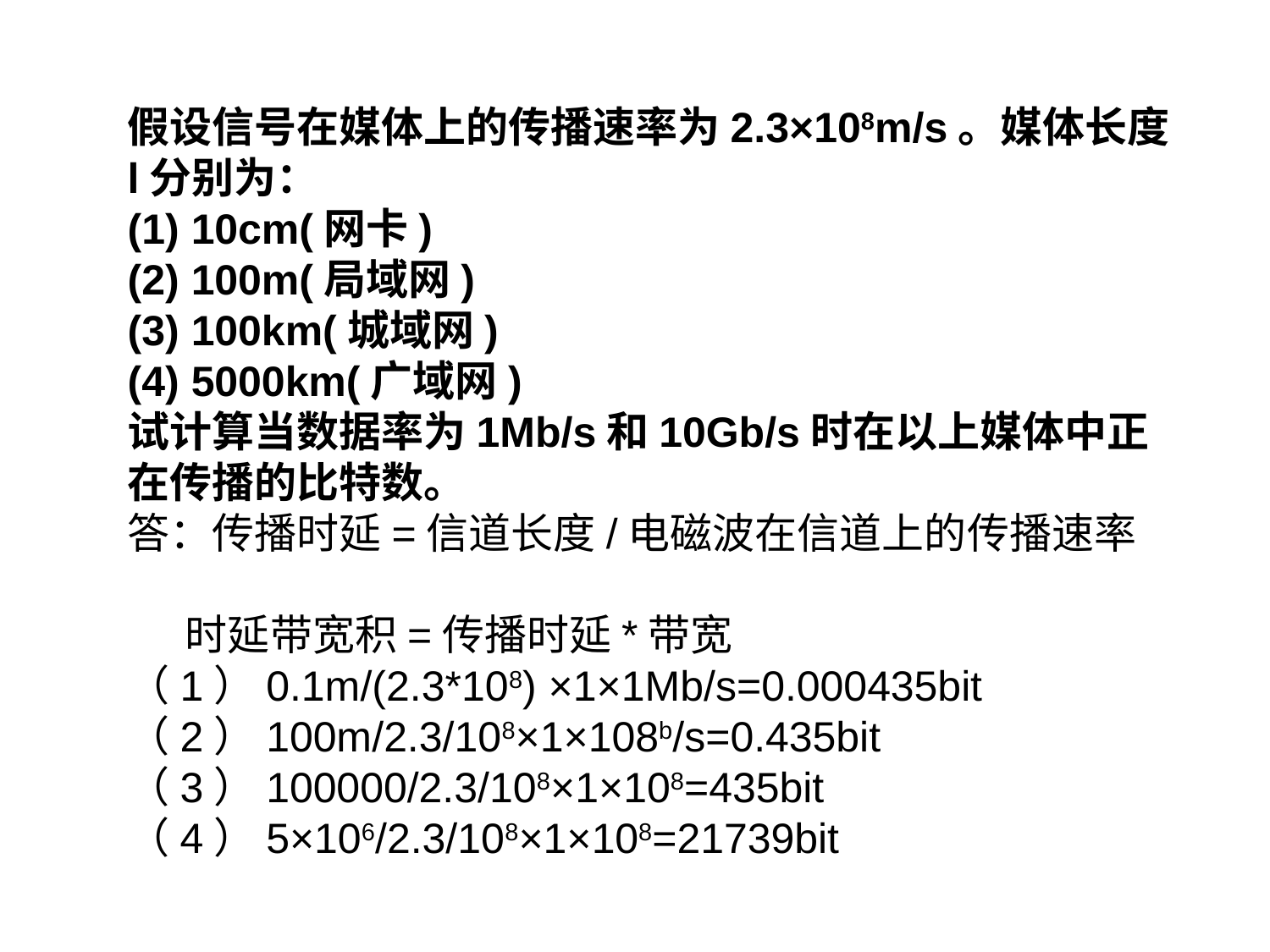

假设信号在媒体上的传播速率为2.3×108m/s。媒体长度l分别为：
(1) 10cm(网卡)
(2) 100m(局域网)
(3) 100km(城域网)
(4) 5000km(广域网)
试计算当数据率为1Mb/s和10Gb/s时在以上媒体中正在传播的比特数。
答：传播时延=信道长度/电磁波在信道上的传播速率
     时延带宽积=传播时延*带宽
（1）0.1m/(2.3*108) ×1×1Mb/s=0.000435bit
（2）100m/2.3/108×1×108b/s=0.435bit
（3）100000/2.3/108×1×108=435bit
（4）5×106/2.3/108×1×108=21739bit